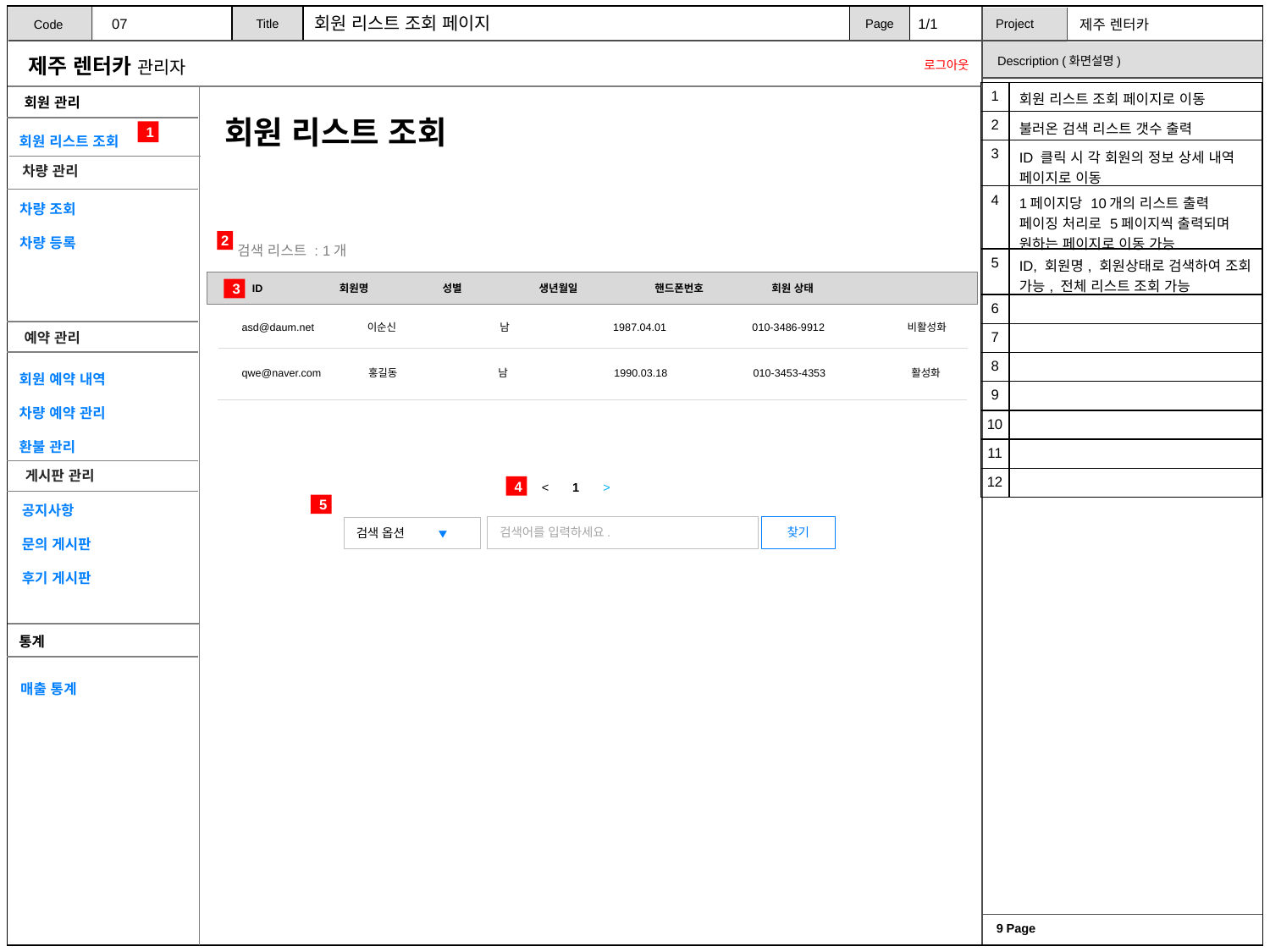

회원 리스트 조회 페이지
1/1
07
| 1 | 회원 리스트 조회 페이지로 이동 |
| --- | --- |
| 2 | 불러온 검색 리스트 갯수 출력 |
| 3 | ID 클릭 시 각 회원의 정보 상세 내역 페이지로 이동 |
| 4 | 1페이지당 10개의 리스트 출력 페이징 처리로 5페이지씩 출력되며 원하는 페이지로 이동 가능 |
| 5 | ID, 회원명, 회원상태로 검색하여 조회 가능, 전체 리스트 조회 가능 |
| 6 |  |
| 7 |  |
| 8 |  |
| 9 |  |
| 10 |  |
| 11 |  |
| 12 |  |
회원 리스트 조회
1
2
검색 리스트 : 1개
           ID                         회원명                         성별                          생년월일                          핸드폰번호                       회원 상태
asd@daum.net                 이순신                                   남                                  1987.04.01                             010-3486-9912                           비활성화
qwe@naver.com               홍길동                                  남                                   1990.03.18                             010-3453-4353                            활성화
3
<       1       >
4
5
검색어를 입력하세요.
찾기
검색 옵션          ▼